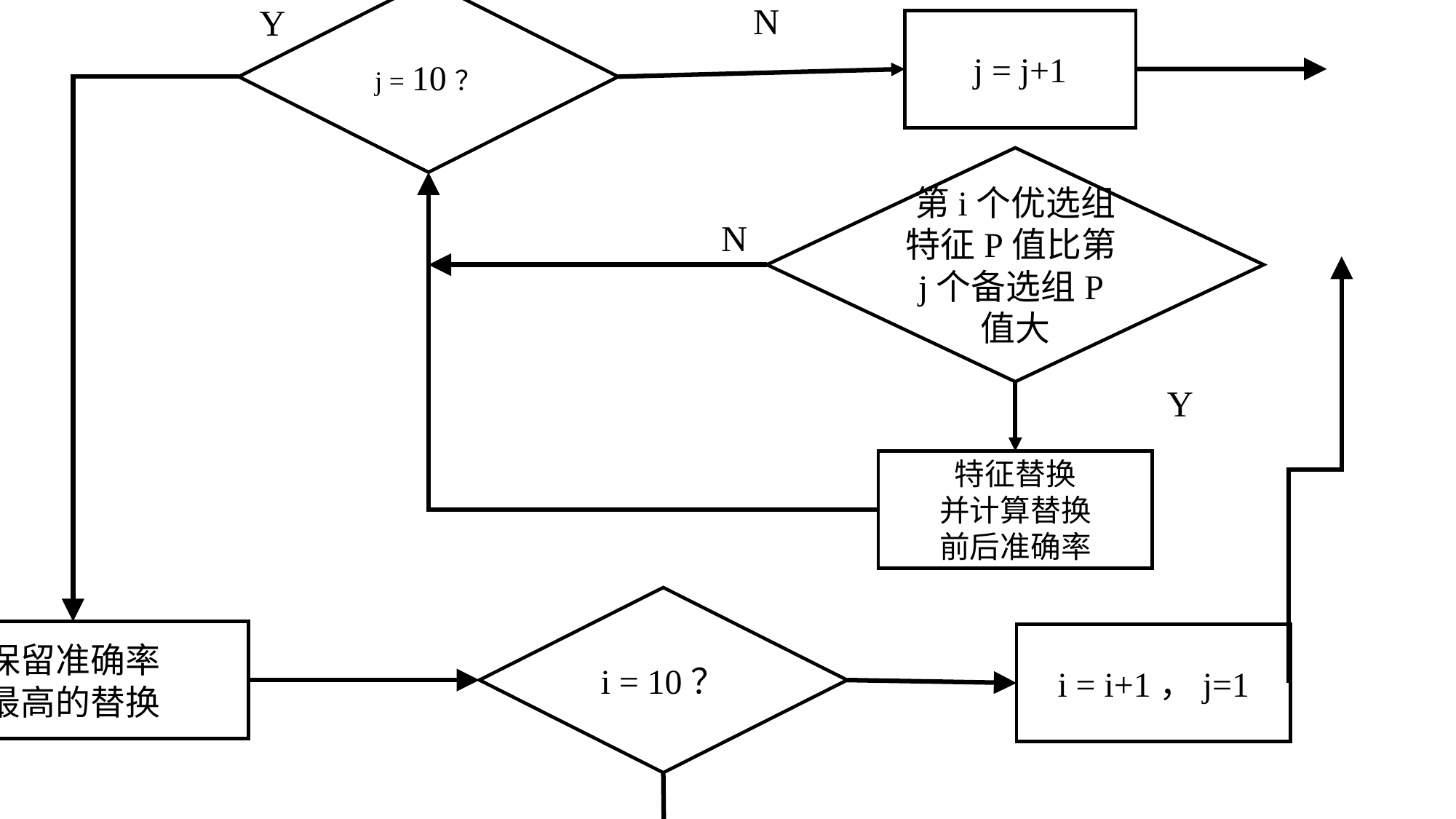

按排序分为
优选组和备选
JMI算法特征选择
得到初步优选特征
显著性检验
开始
i = 0， j = 0
j = 10？
N
Y
j = j+1
第i个优选组特征P值比第j个备选组P值大
N
Y
特征替换
并计算替换
前后准确率
i = 10？
保留准确率
最高的替换
i = i+1，j=1
结束
输出最终优选组